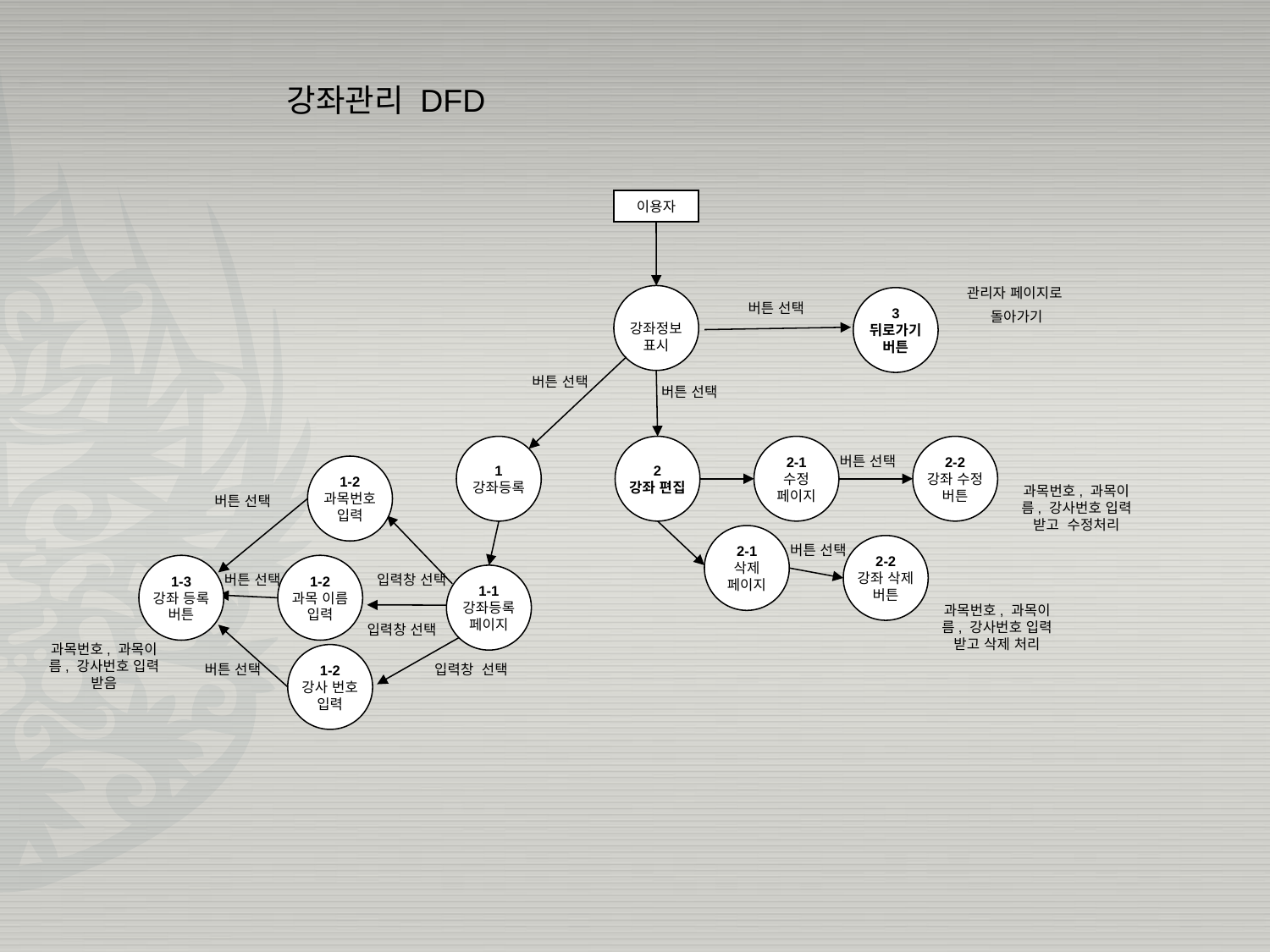

강좌관리 DFD
이용자
관리자 페이지로
돌아가기

강좌정보
표시
3
뒤로가기
버튼
버튼 선택
버튼 선택
버튼 선택
1
강좌등록
2
강좌 편집
2-1
수정
페이지
2-2
강좌 수정
버튼
버튼 선택
1-2
과목번호
입력
과목번호, 과목이름, 강사번호 입력 받고  수정처리
버튼 선택
2-1
삭제
페이지
버튼 선택
2-2
강좌 삭제
버튼
1-3
강좌 등록
버튼
1-2
과목 이름
입력
버튼 선택
입력창 선택
1-1
강좌등록
페이지
과목번호, 과목이름, 강사번호 입력 받고 삭제 처리
입력창 선택
과목번호, 과목이름, 강사번호 입력 받음
1-2
강사 번호
입력
버튼 선택
입력창  선택